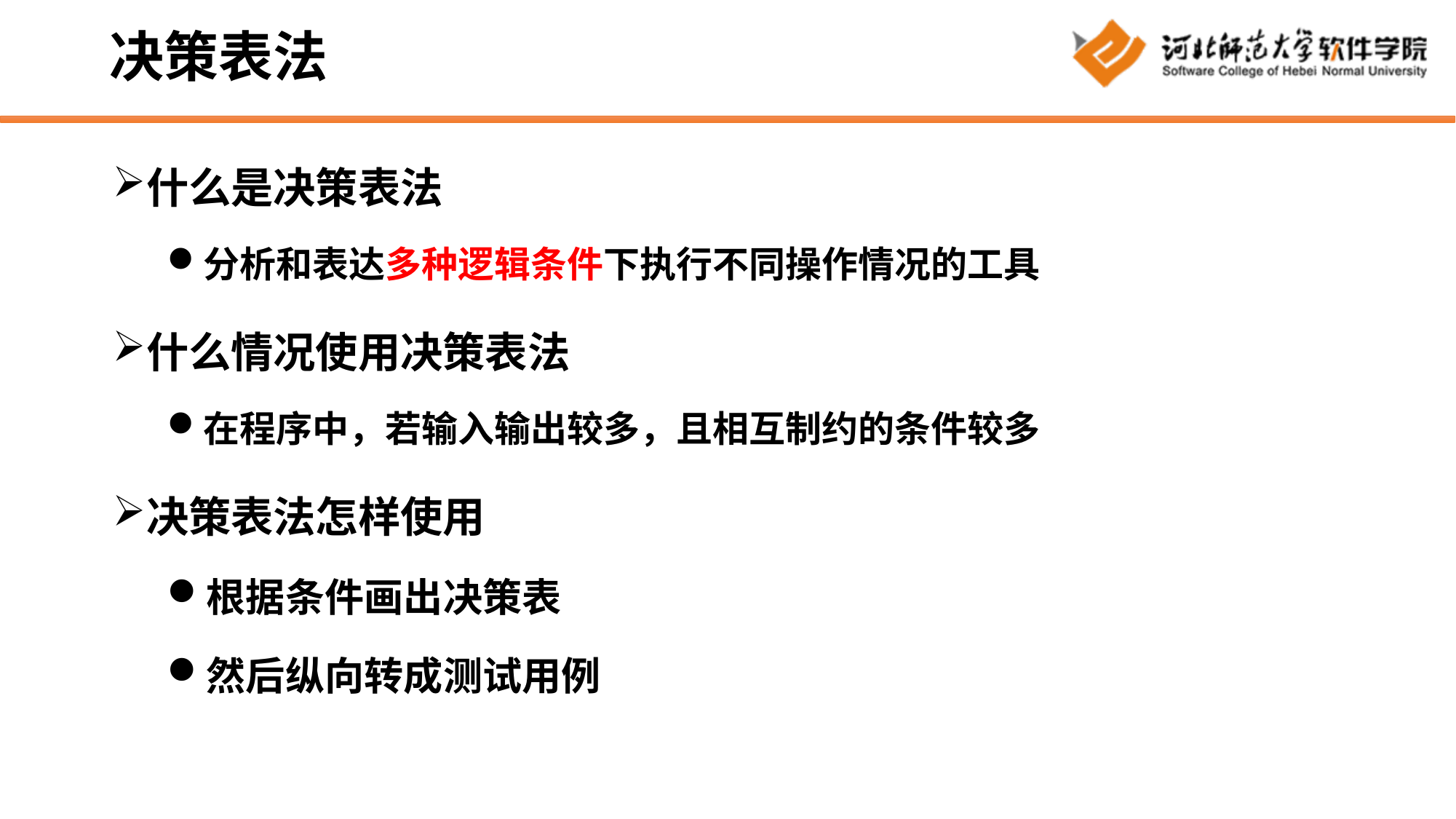

# 决策表法
什么是决策表法
分析和表达多种逻辑条件下执行不同操作情况的工具
什么情况使用决策表法
在程序中，若输入输出较多，且相互制约的条件较多
决策表法怎样使用
根据条件画出决策表
然后纵向转成测试用例